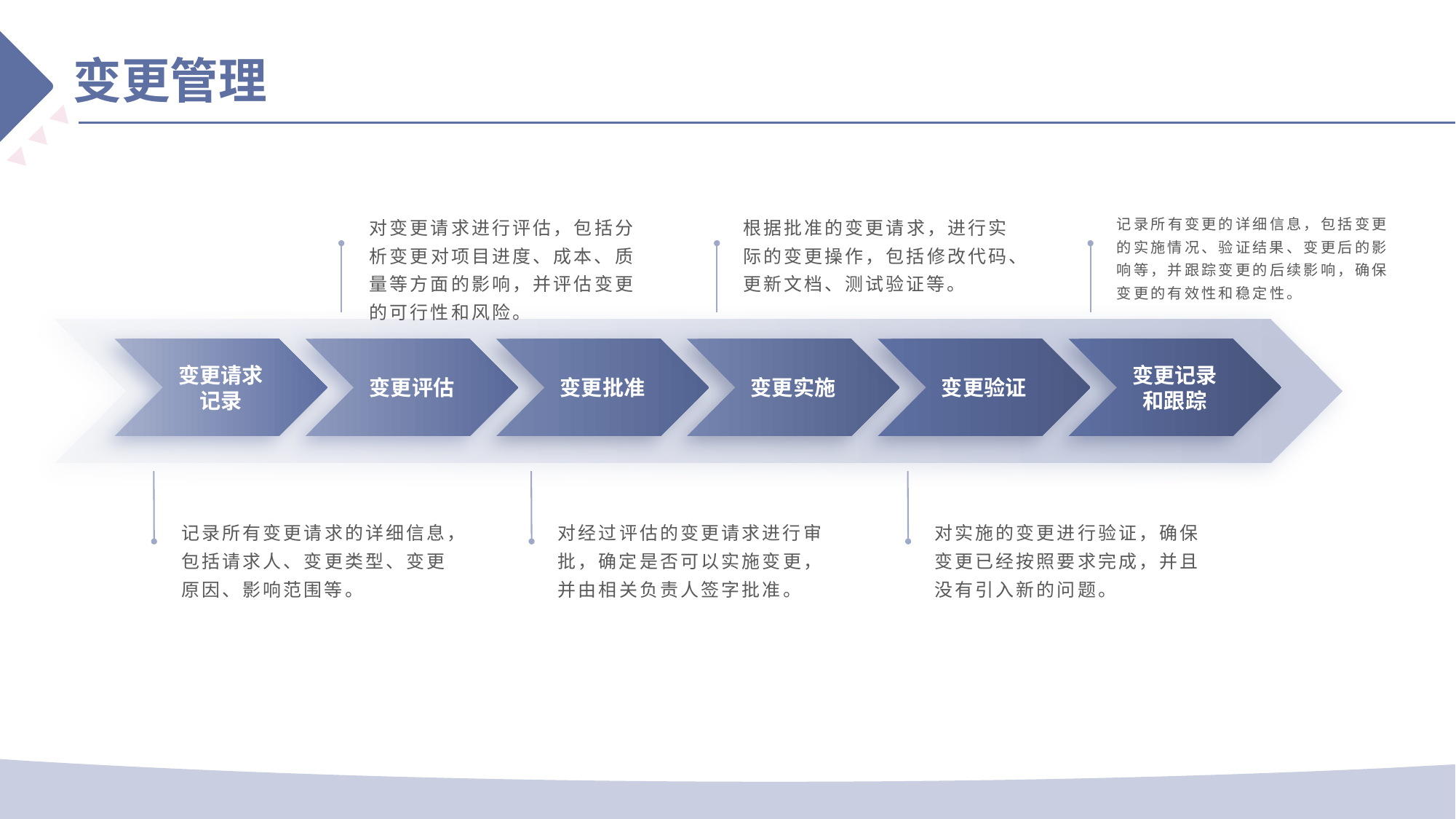

变更管理
对变更请求进行评估，包括分析变更对项目进度、成本、质量等方面的影响，并评估变更的可行性和风险。
根据批准的变更请求，进行实际的变更操作，包括修改代码、更新文档、测试验证等。
记录所有变更的详细信息，包括变更的实施情况、验证结果、变更后的影响等，并跟踪变更的后续影响，确保变更的有效性和稳定性。

变更请求记录
变更评估
变更批准
变更实施
变更验证
变更记录和跟踪
记录所有变更请求的详细信息，包括请求人、变更类型、变更原因、影响范围等。
对经过评估的变更请求进行审批，确定是否可以实施变更，并由相关负责人签字批准。
对实施的变更进行验证，确保变更已经按照要求完成，并且没有引入新的问题。